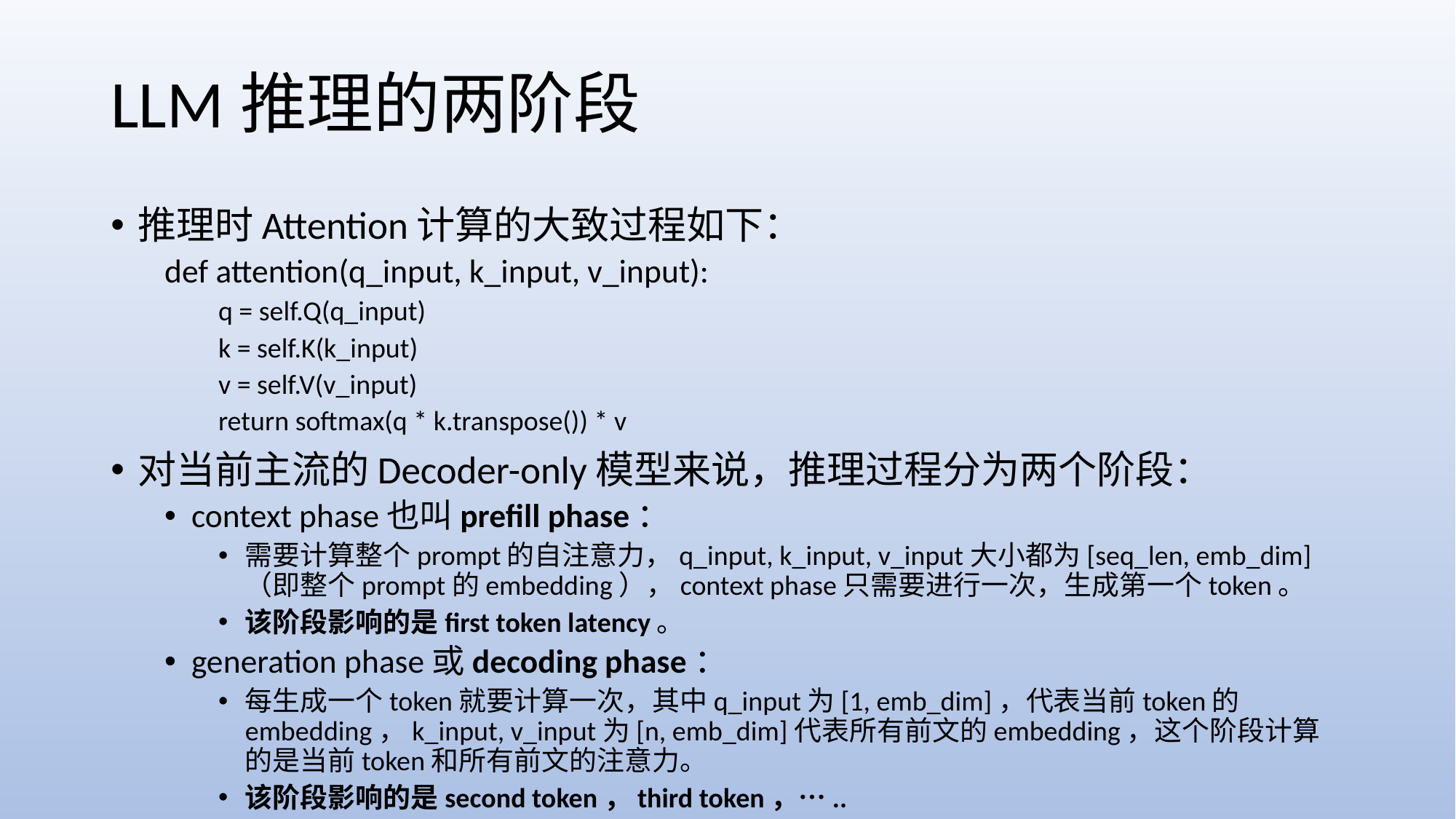

# LLM推理的两阶段
推理时Attention计算的大致过程如下：
def attention(q_input, k_input, v_input):
q = self.Q(q_input)
k = self.K(k_input)
v = self.V(v_input)
return softmax(q * k.transpose()) * v
对当前主流的Decoder-only模型来说，推理过程分为两个阶段：
context phase也叫prefill phase：
需要计算整个prompt的自注意力，q_input, k_input, v_input大小都为[seq_len, emb_dim]（即整个prompt的embedding），context phase只需要进行一次，生成第一个token。
该阶段影响的是first token latency。
generation phase或decoding phase：
每生成一个token就要计算一次，其中q_input为[1, emb_dim]，代表当前token的embedding，k_input, v_input为[n, emb_dim]代表所有前文的embedding，这个阶段计算的是当前token和所有前文的注意力。
该阶段影响的是second token，third token，…..